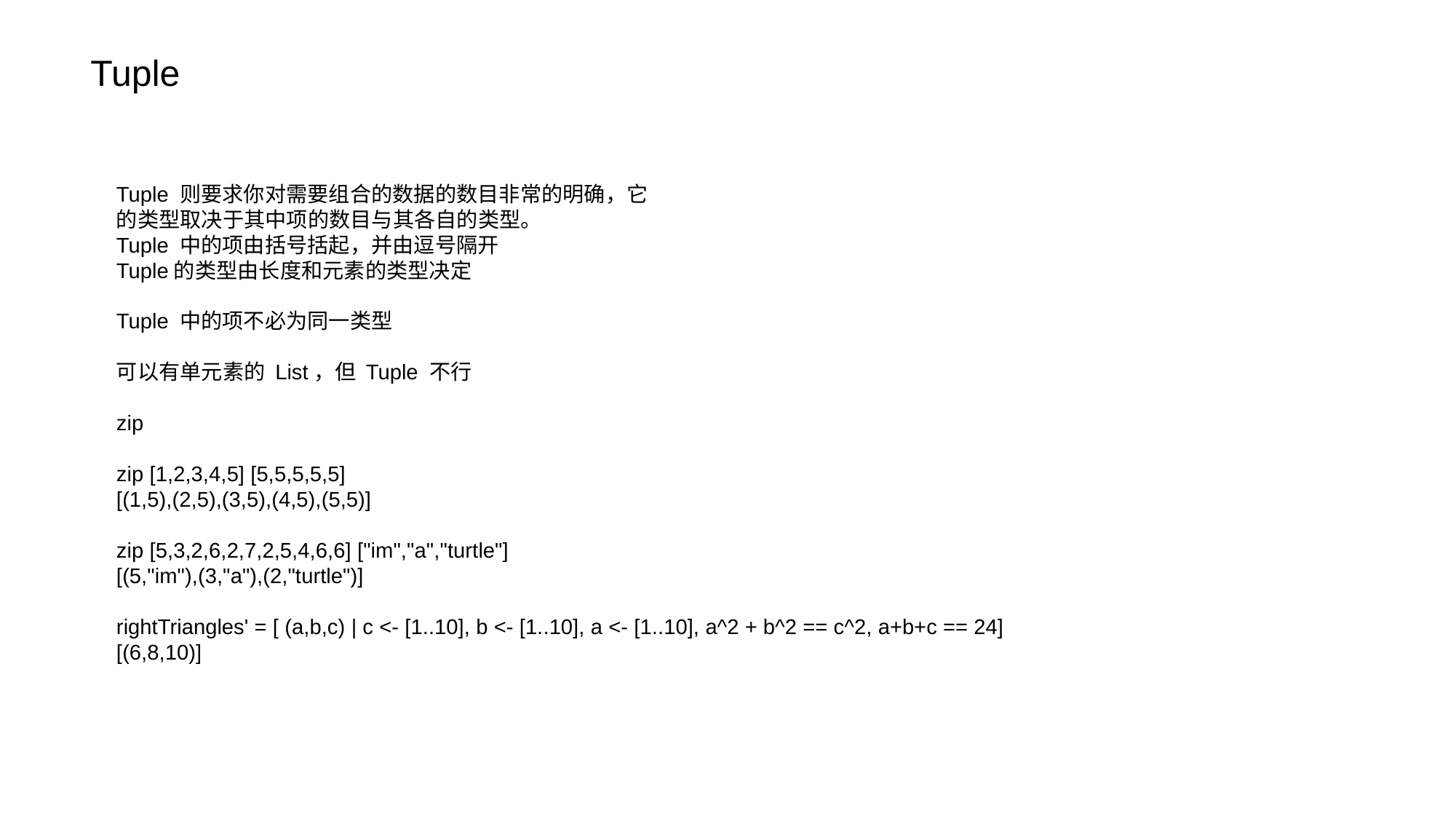

# Tuple
Tuple 则要求你对需要组合的数据的数目非常的明确，它
的类型取决于其中项的数目与其各自的类型。
Tuple 中的项由括号括起，并由逗号隔开
Tuple的类型由长度和元素的类型决定

Tuple 中的项不必为同一类型

可以有单元素的 List，但 Tuple 不行

zip

zip [1,2,3,4,5] [5,5,5,5,5]
[(1,5),(2,5),(3,5),(4,5),(5,5)]

zip [5,3,2,6,2,7,2,5,4,6,6] ["im","a","turtle"]
[(5,"im"),(3,"a"),(2,"turtle")]

rightTriangles' = [ (a,b,c) | c <- [1..10], b <- [1..10], a <- [1..10], a^2 + b^2 == c^2, a+b+c == 24]
[(6,8,10)]